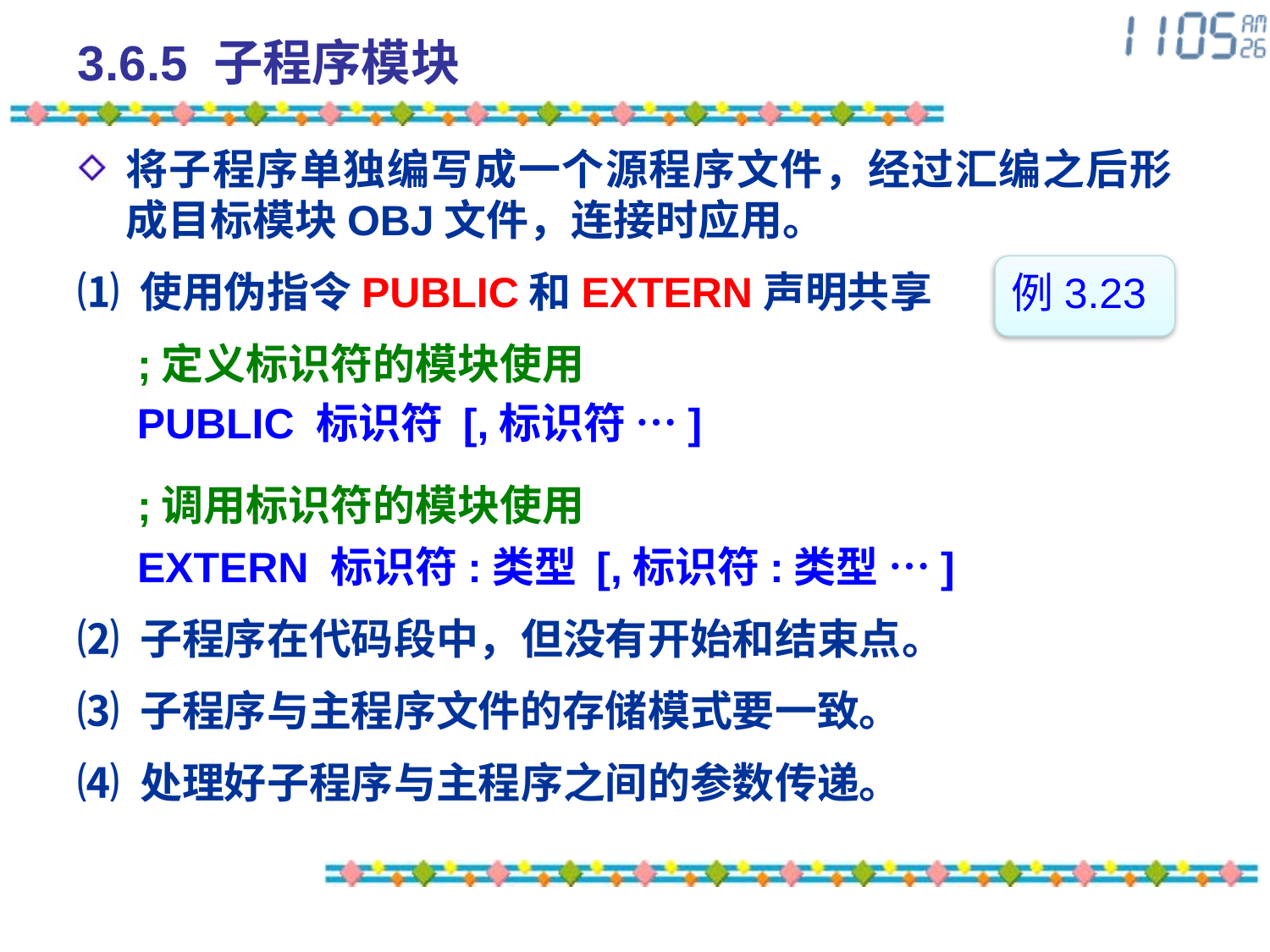

# 3.6.5 子程序模块
将子程序单独编写成一个源程序文件，经过汇编之后形成目标模块OBJ文件，连接时应用。
⑴ 使用伪指令PUBLIC和EXTERN声明共享
	 ;定义标识符的模块使用
     PUBLIC 标识符 [,标识符 …]
	 ;调用标识符的模块使用
	 EXTERN 标识符:类型 [,标识符:类型 …]
⑵ 子程序在代码段中，但没有开始和结束点。
⑶ 子程序与主程序文件的存储模式要一致。
⑷ 处理好子程序与主程序之间的参数传递。
例3.23